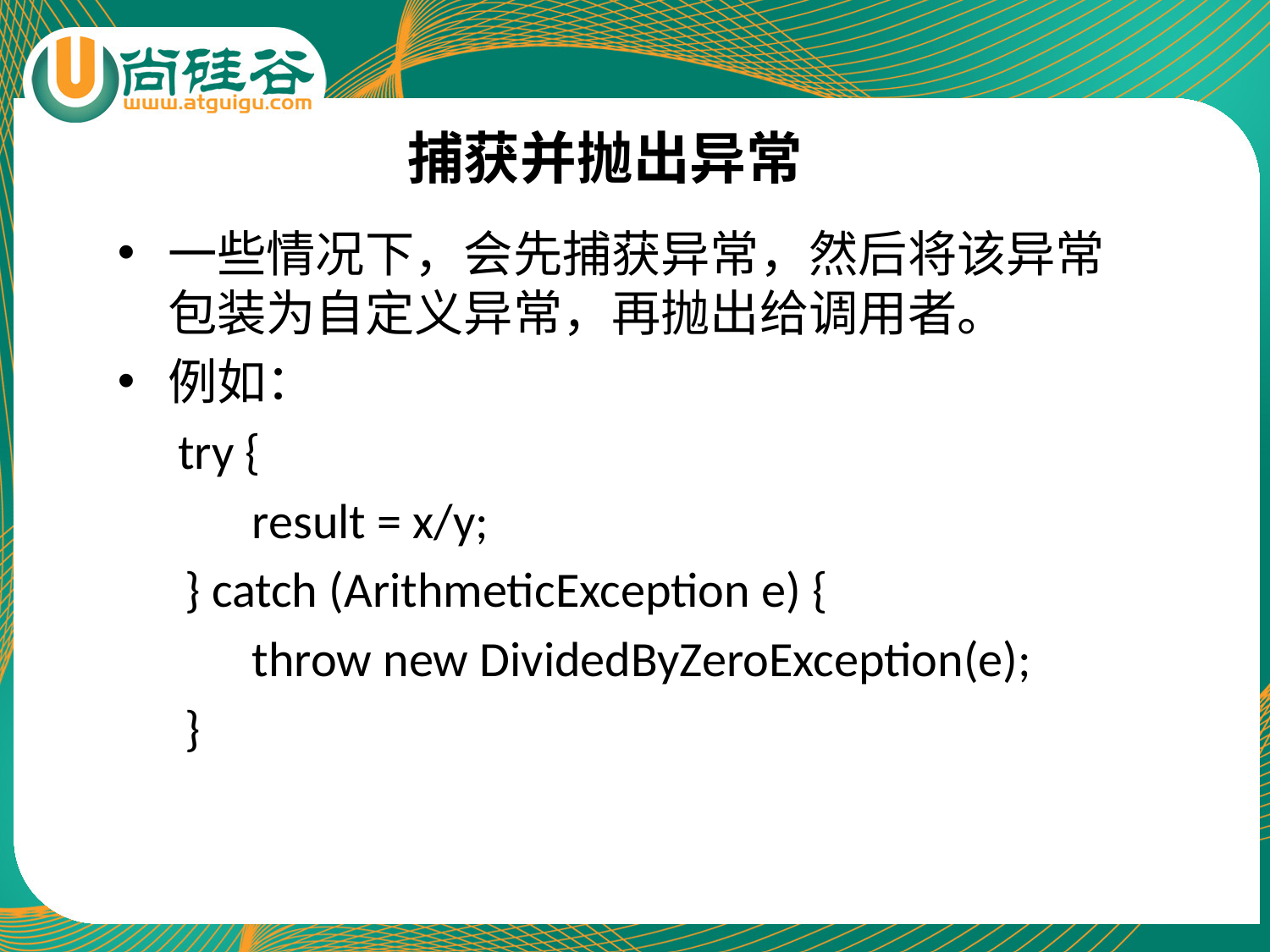

捕获并抛出异常
一些情况下，会先捕获异常，然后将该异常包装为自定义异常，再抛出给调用者。
例如：
 	 try {
            result = x/y;
      } catch (ArithmeticException e) {
            throw new DividedByZeroException(e);
      }